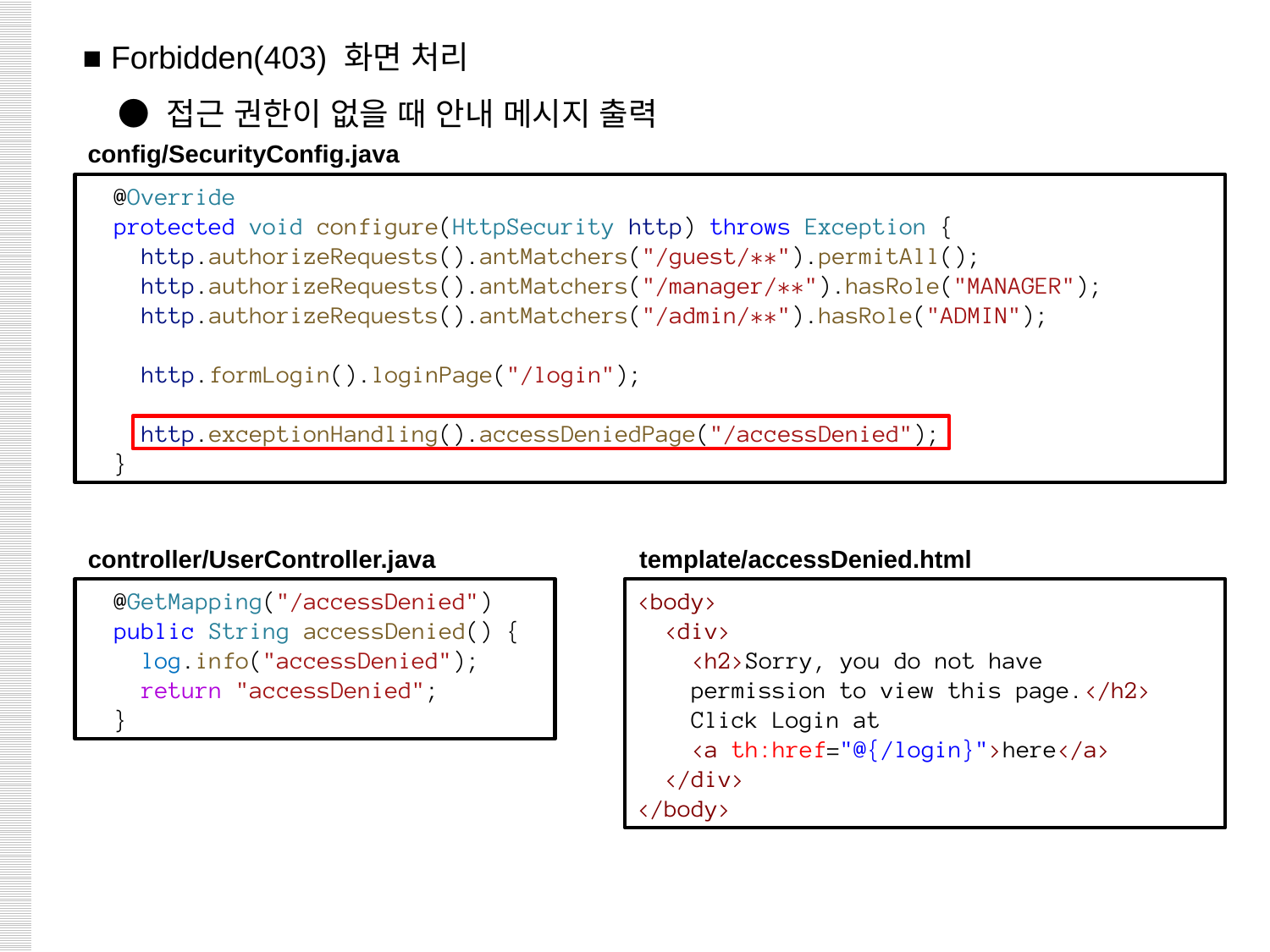

■ Forbidden(403) 화면 처리
    ● 접근 권한이 없을 때 안내 메시지 출력
config/SecurityConfig.java
  @Override
  protected void configure(HttpSecurity http) throws Exception {
    http.authorizeRequests().antMatchers("/guest/**").permitAll();
    http.authorizeRequests().antMatchers("/manager/**").hasRole("MANAGER");
    http.authorizeRequests().antMatchers("/admin/**").hasRole("ADMIN");

    http.formLogin().loginPage("/login");
    http.exceptionHandling().accessDeniedPage("/accessDenied");
  }

controller/UserController.java
template/accessDenied.html
  @GetMapping("/accessDenied")
  public String accessDenied() {
    log.info("accessDenied");
    return "accessDenied";
  }
<body>
  <div>
    <h2>Sorry, you do not have
    permission to view this page.</h2>
    Click Login at
    <a th:href="@{/login}">here</a>
  </div>
</body>